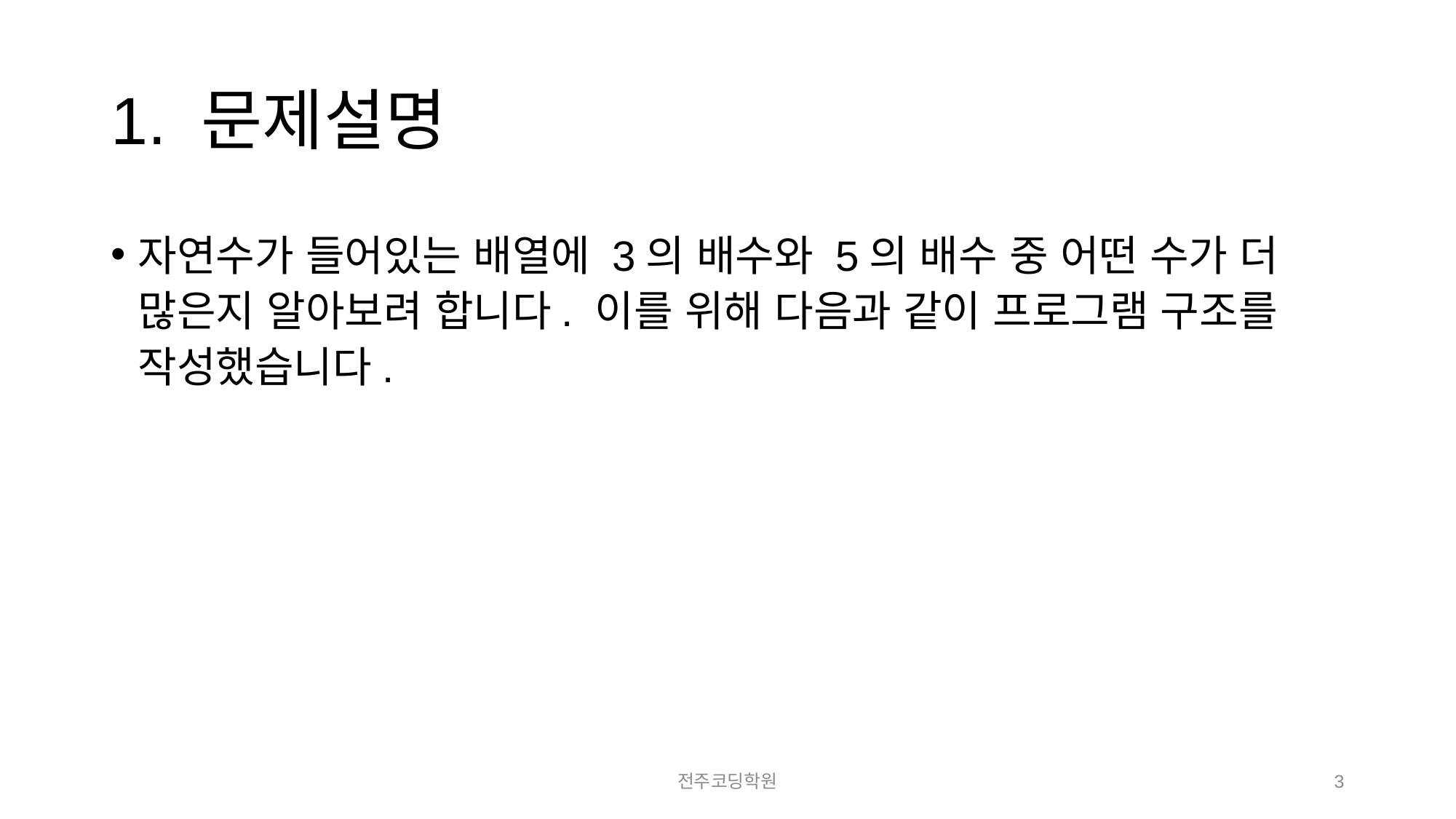

# 1. 문제설명
자연수가 들어있는 배열에 3의 배수와 5의 배수 중 어떤 수가 더 많은지 알아보려 합니다. 이를 위해 다음과 같이 프로그램 구조를 작성했습니다.
전주코딩학원
3